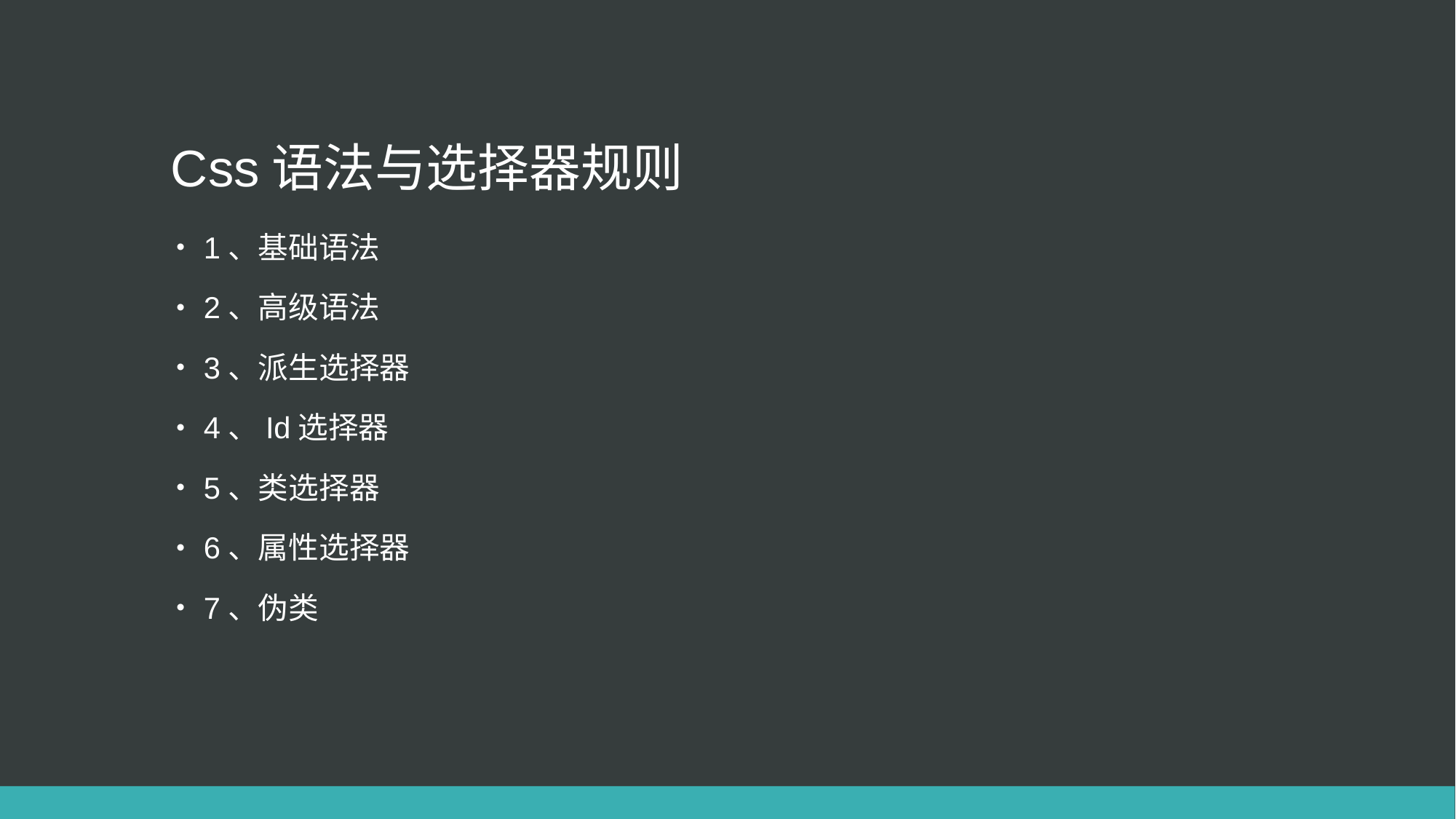

# Css语法与选择器规则
1、基础语法
2、高级语法
3、派生选择器
4、Id选择器
5、类选择器
6、属性选择器
7、伪类